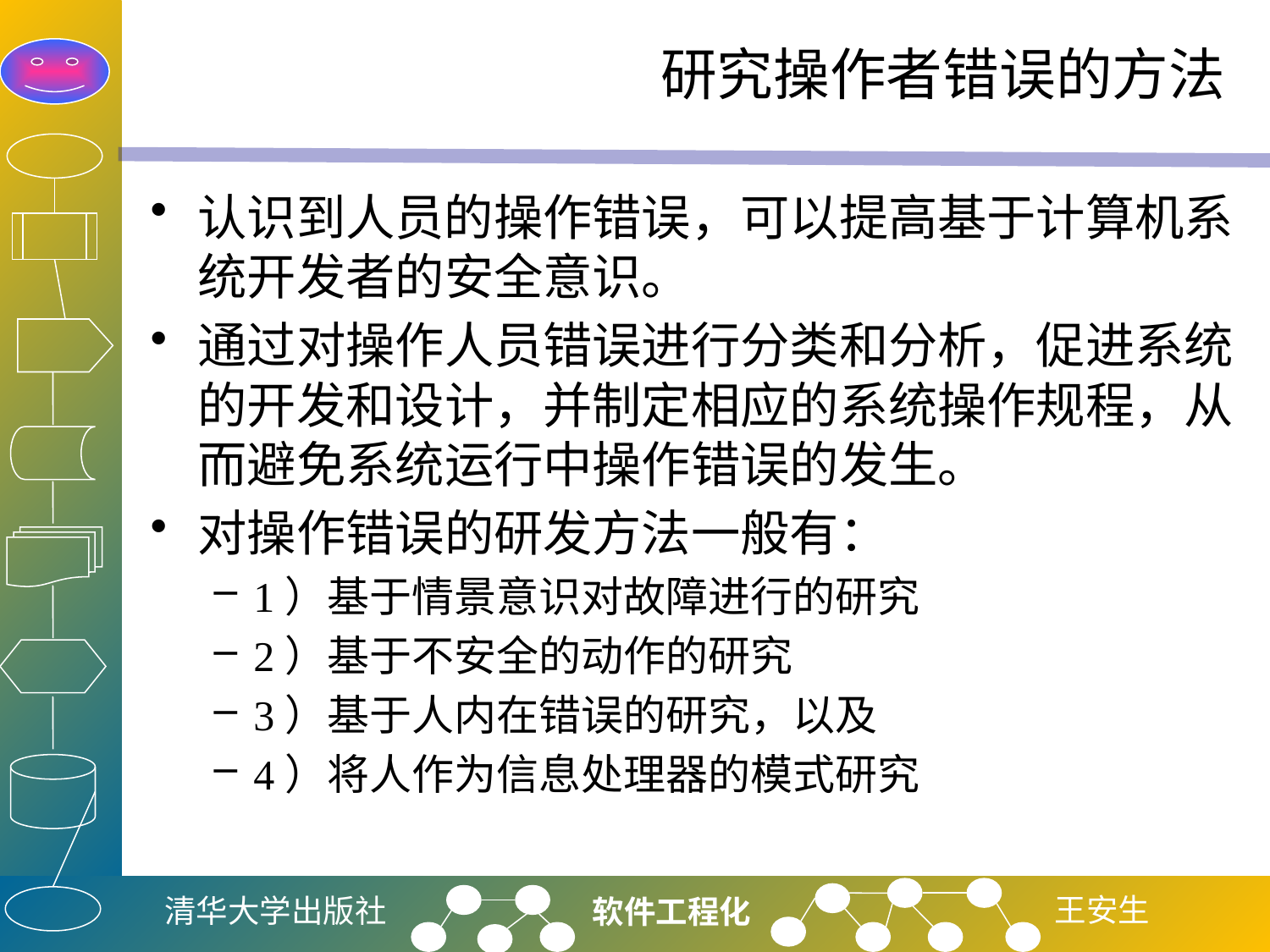

# 研究操作者错误的方法
认识到人员的操作错误，可以提高基于计算机系统开发者的安全意识。
通过对操作人员错误进行分类和分析，促进系统的开发和设计，并制定相应的系统操作规程，从而避免系统运行中操作错误的发生。
对操作错误的研发方法一般有：
1）基于情景意识对故障进行的研究
2）基于不安全的动作的研究
3）基于人内在错误的研究，以及
4）将人作为信息处理器的模式研究